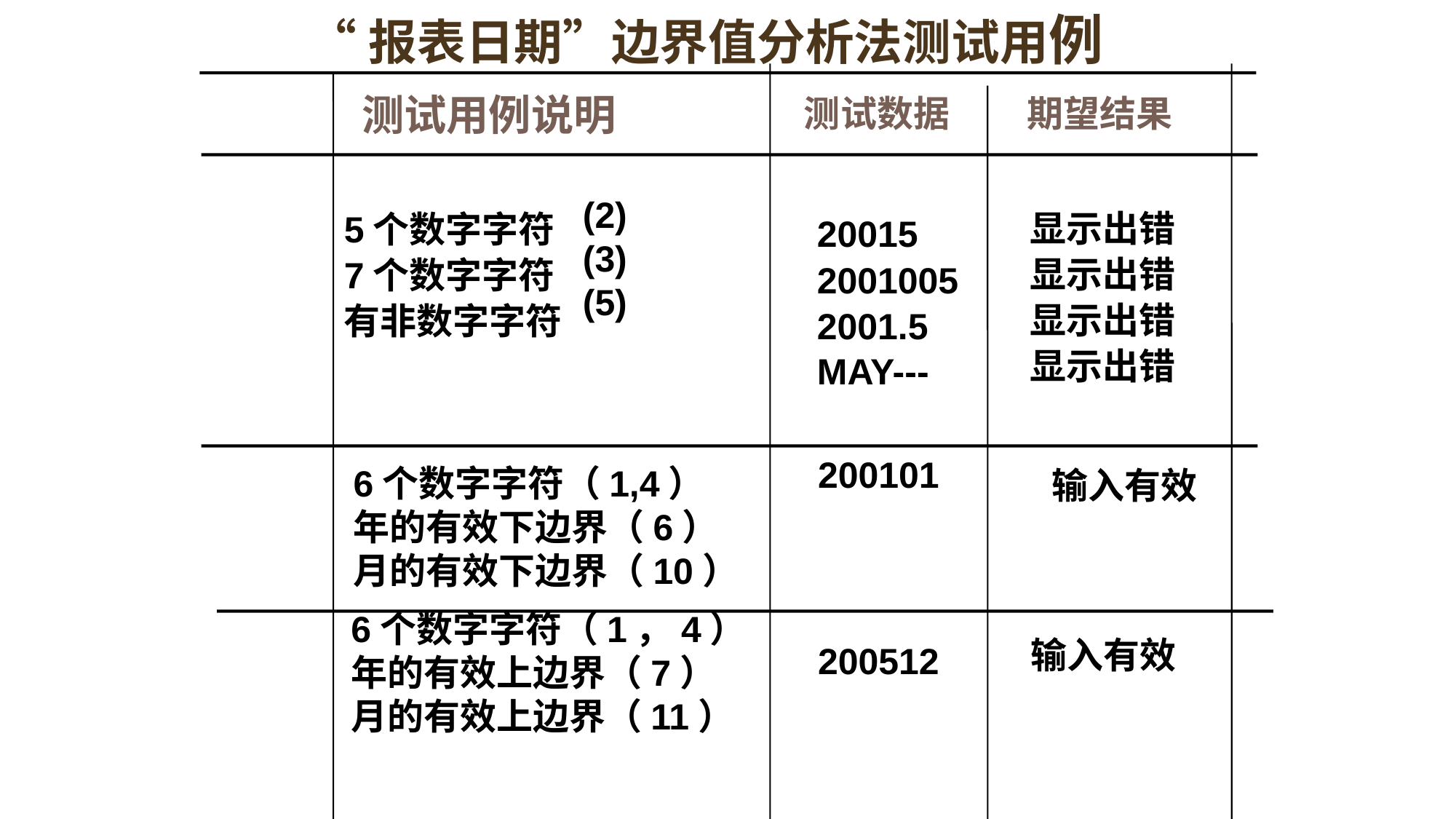

“报表日期”边界值分析法测试用例

测试数据

期望结果
测试用例说明

显示出错
显示出错
显示出错
显示出错

5个数字字符
7个数字字符
有非数字字符

20015
2001005
2001.5
MAY---
 (2)
 (3)
 (5)

200101
6个数字字符（1,4）
年的有效下边界（6）
月的有效下边界（10）
输入有效
6个数字字符（1，4）
年的有效上边界（7）
月的有效上边界（11）

输入有效
200512